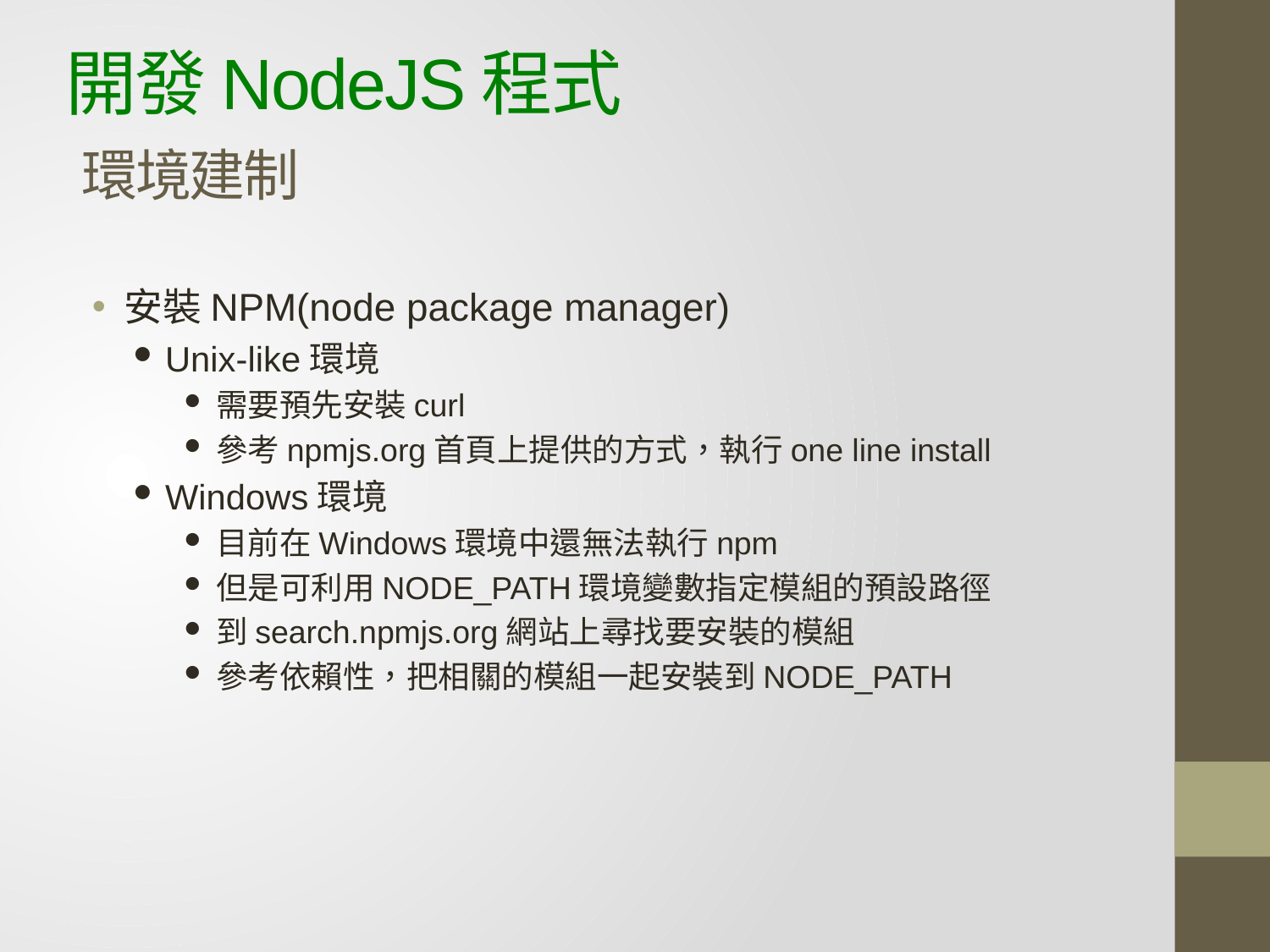

# 開發NodeJS程式 環境建制

安裝NPM(node package manager)
Unix-like環境
需要預先安裝curl
參考npmjs.org首頁上提供的方式，執行one line install
Windows環境
目前在Windows環境中還無法執行npm
但是可利用NODE_PATH環境變數指定模組的預設路徑
到search.npmjs.org網站上尋找要安裝的模組
參考依賴性，把相關的模組一起安裝到NODE_PATH